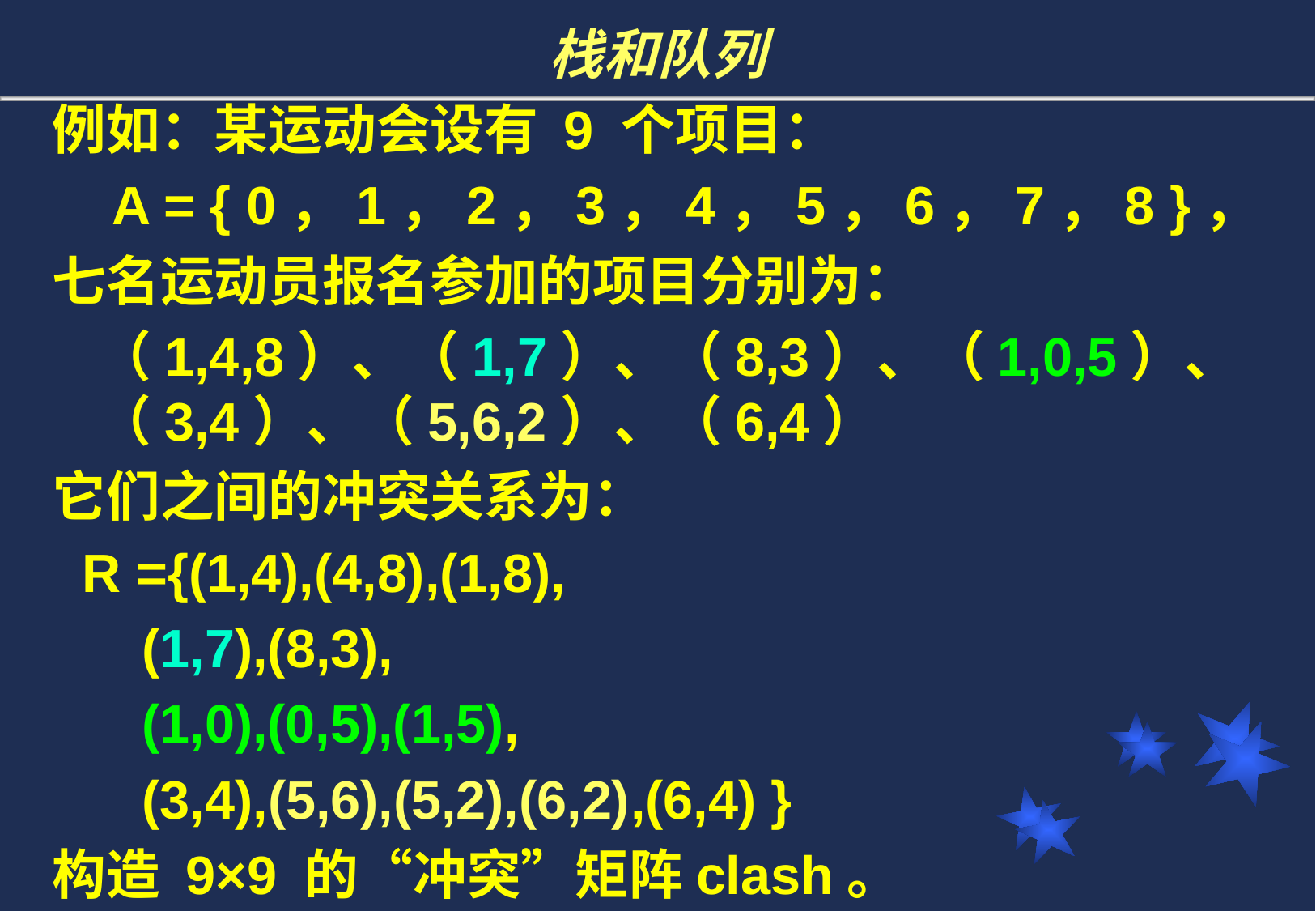

# 栈和队列
例如：某运动会设有 9 个项目：
    A = { 0，1，2，3，4，5，6，7，8 }，
七名运动员报名参加的项目分别为：
	（1,4,8）、（1,7）、（8,3）、（1,0,5）、（3,4）、（5,6,2）、（6,4）
它们之间的冲突关系为：
  R ={(1,4),(4,8),(1,8),
      (1,7),(8,3),
      (1,0),(0,5),(1,5),
      (3,4),(5,6),(5,2),(6,2),(6,4) }
构造 9×9 的“冲突”矩阵clash。